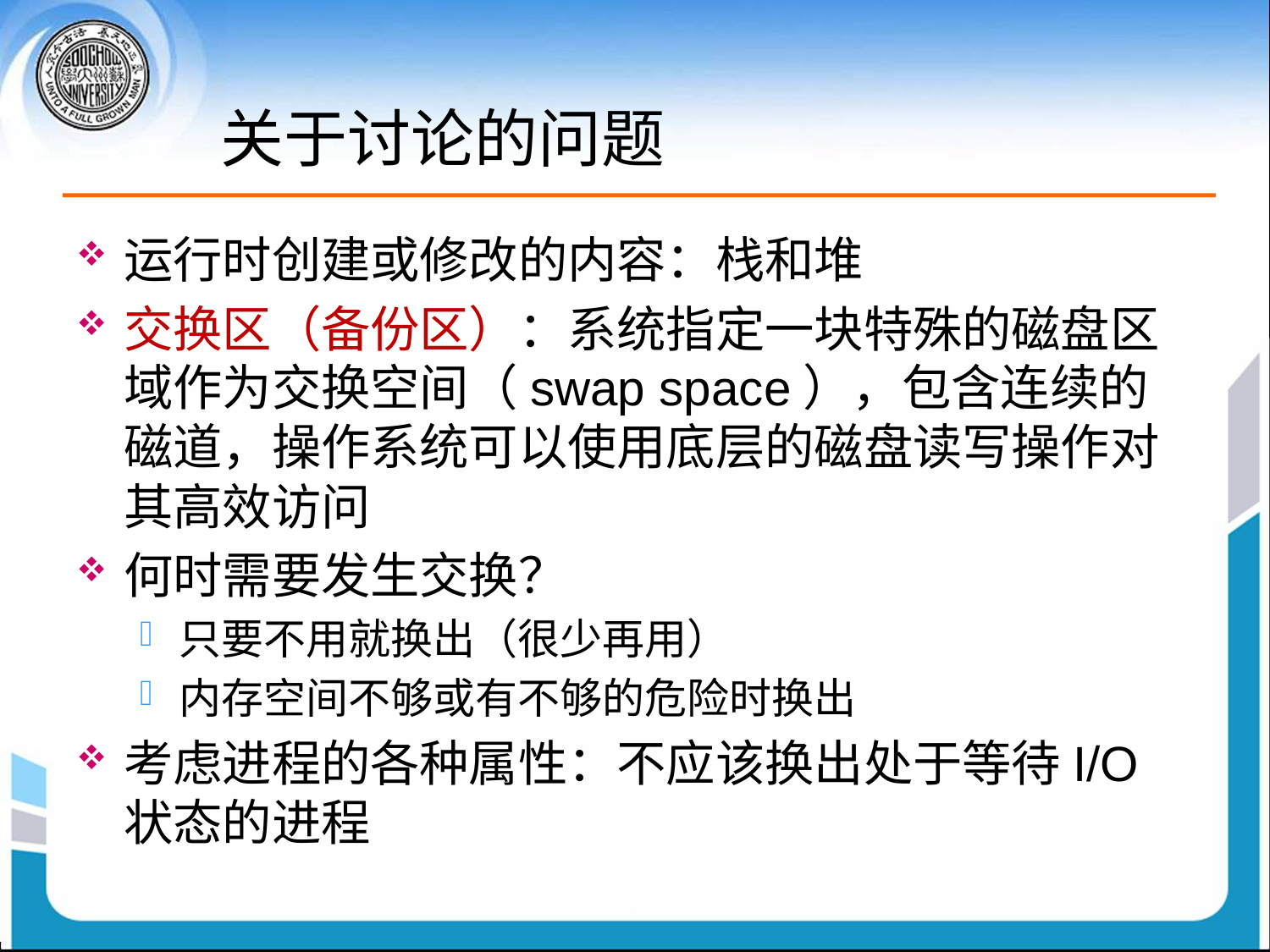

# 关于讨论的问题
运行时创建或修改的内容：栈和堆
交换区（备份区）：系统指定一块特殊的磁盘区域作为交换空间（swap space），包含连续的磁道，操作系统可以使用底层的磁盘读写操作对其高效访问
何时需要发生交换？
只要不用就换出（很少再用）
内存空间不够或有不够的危险时换出
考虑进程的各种属性：不应该换出处于等待I/O状态的进程